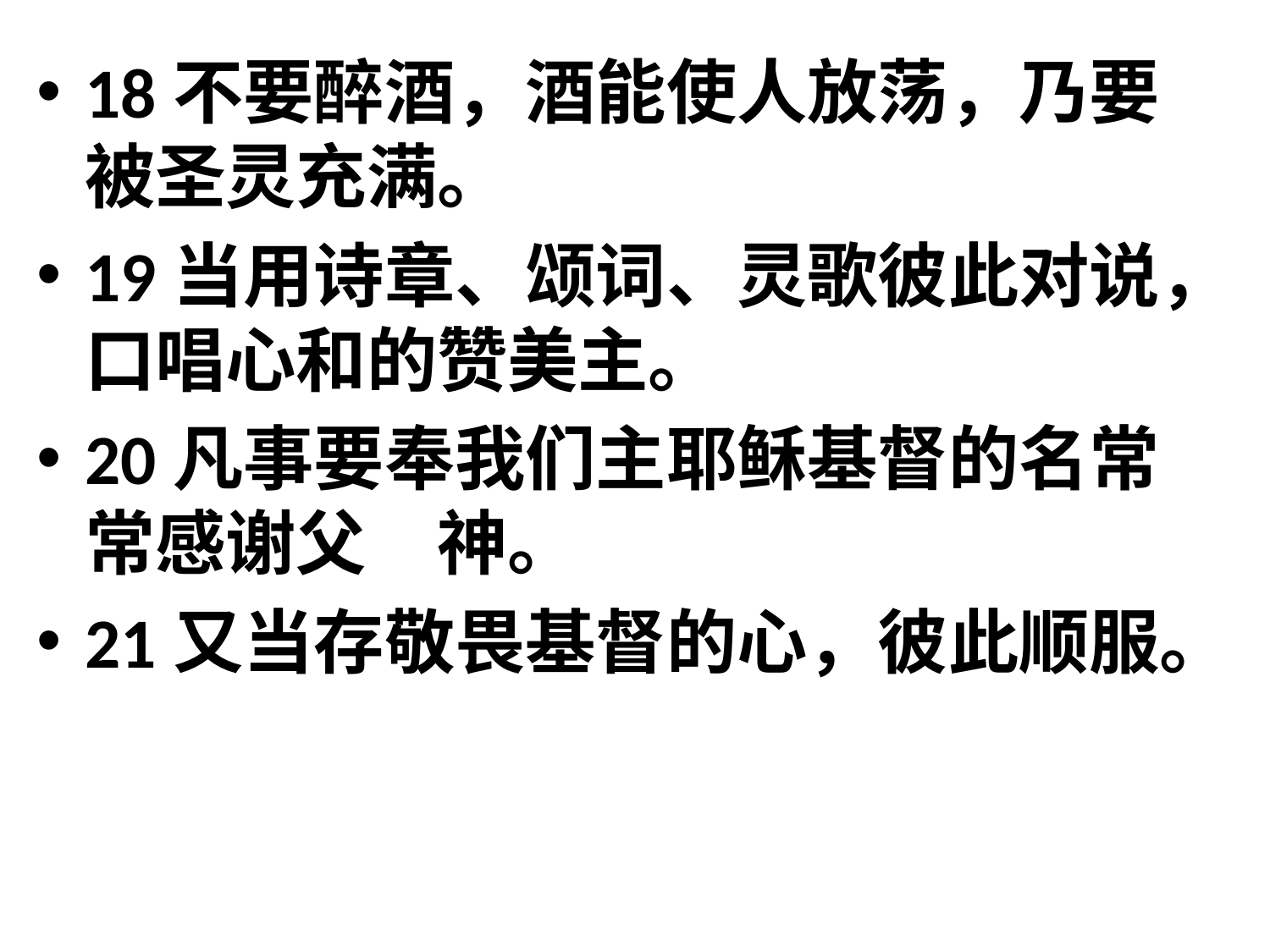

18不要醉酒，酒能使人放荡，乃要被圣灵充满。
19当用诗章、颂词、灵歌彼此对说，口唱心和的赞美主。
20凡事要奉我们主耶稣基督的名常常感谢父　神。
21又当存敬畏基督的心，彼此顺服。